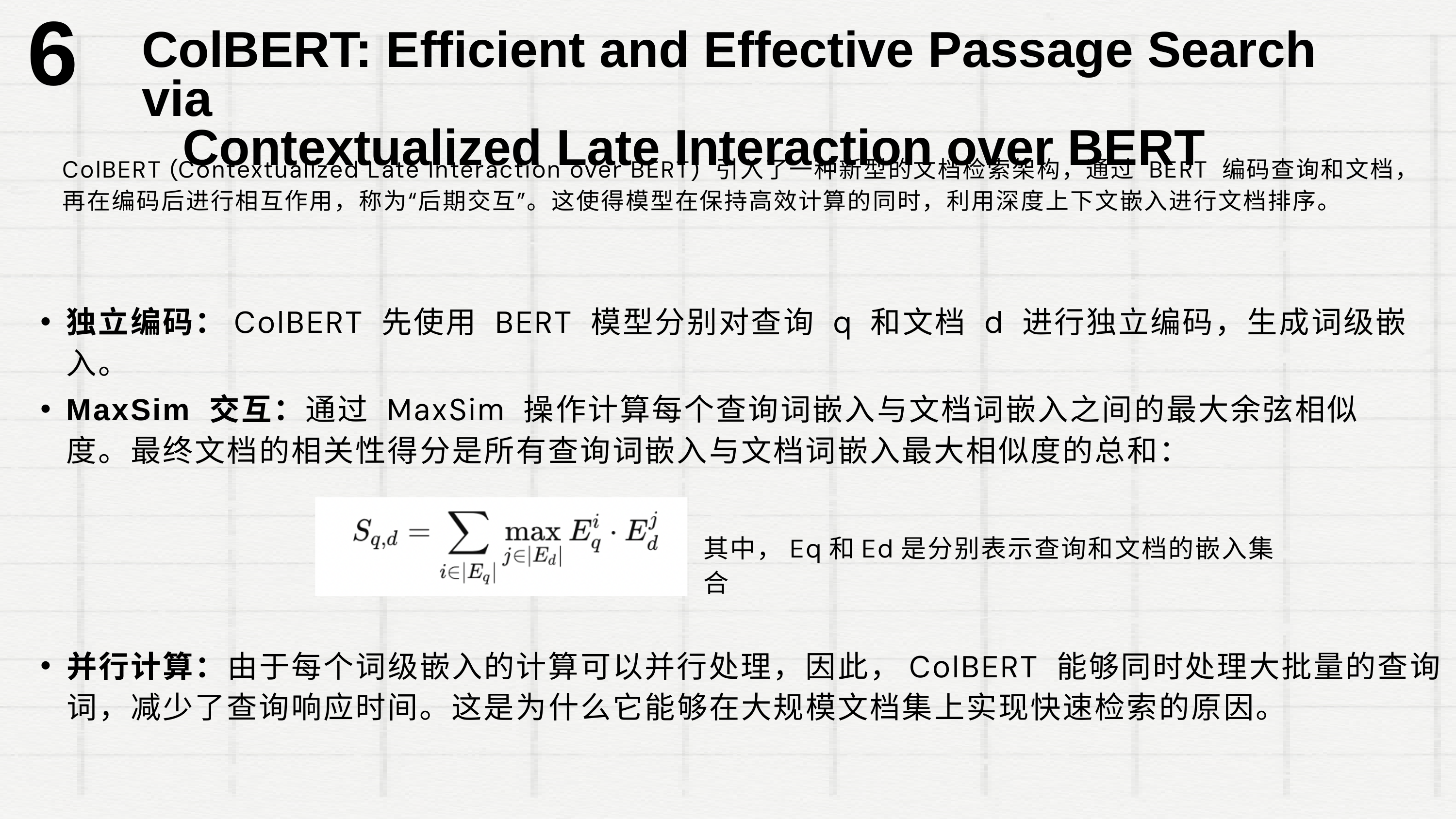

6
ColBERT: Efficient and Effective Passage Search via
   Contextualized Late Interaction over BERT

ColBERT (Contextualized Late Interaction over BERT) 引入了一种新型的文档检索架构，通过 BERT 编码查询和文档，再在编码后进行相互作用，称为“后期交互”。这使得模型在保持高效计算的同时，利用深度上下文嵌入进行文档排序。
独立编码：ColBERT 先使用 BERT 模型分别对查询 q 和文档 d 进行独立编码，生成词级嵌入。
MaxSim 交互：通过 MaxSim 操作计算每个查询词嵌入与文档词嵌入之间的最大余弦相似度。最终文档的相关性得分是所有查询词嵌入与文档词嵌入最大相似度的总和：

其中，Eq和Ed是分别表示查询和文档的嵌入集合
并行计算：由于每个词级嵌入的计算可以并行处理，因此，ColBERT 能够同时处理大批量的查询词，减少了查询响应时间。这是为什么它能够在大规模文档集上实现快速检索的原因。